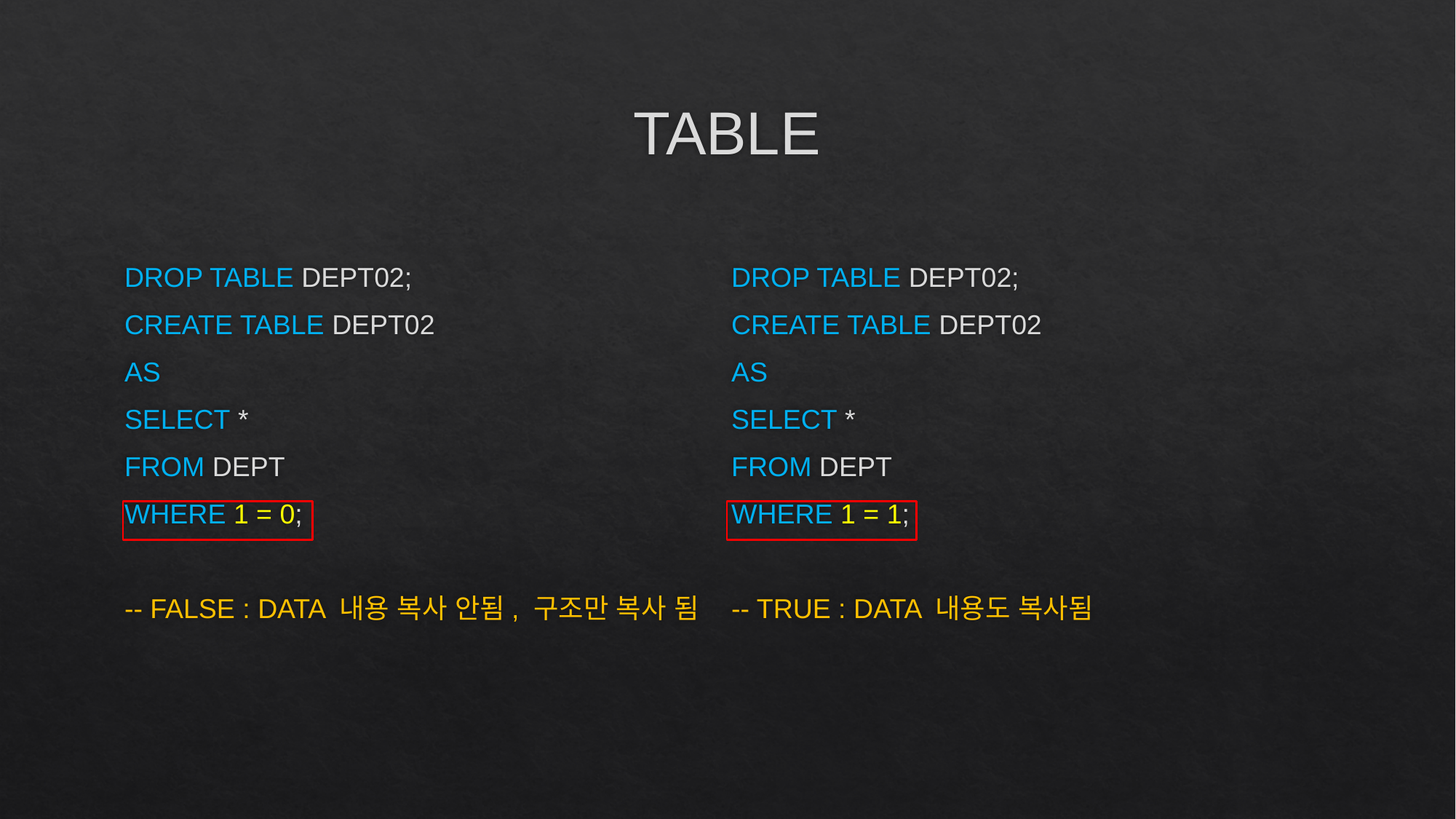

# TABLE

DROP TABLE DEPT02;
CREATE TABLE DEPT02
AS
SELECT *
FROM DEPT
WHERE 1 = 0;

-- FALSE : DATA 내용 복사 안됨, 구조만 복사 됨

DROP TABLE DEPT02;
CREATE TABLE DEPT02
AS
SELECT *
FROM DEPT
WHERE 1 = 1;

-- TRUE : DATA 내용도 복사됨